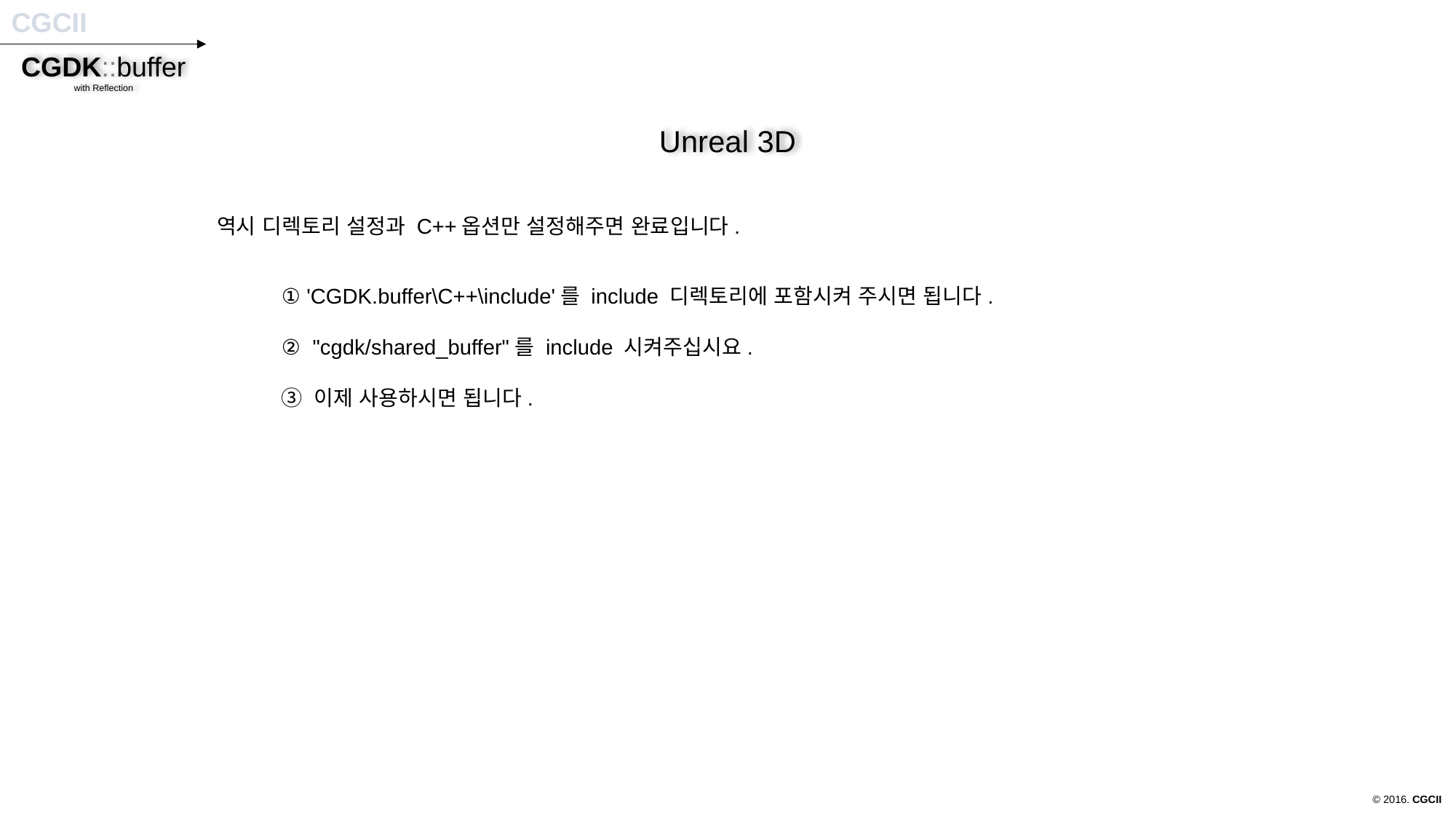

CGCII
CGDK::buffer
with Reflection

Unreal 3D
역시 디렉토리 설정과 C++옵션만 설정해주면 완료입니다.
① 'CGDK.buffer\C++\include'를 include 디렉토리에 포함시켜 주시면 됩니다.
②  "cgdk/shared_buffer"를 include 시켜주십시요.
③ 이제 사용하시면 됩니다.
© 2016. CGCII